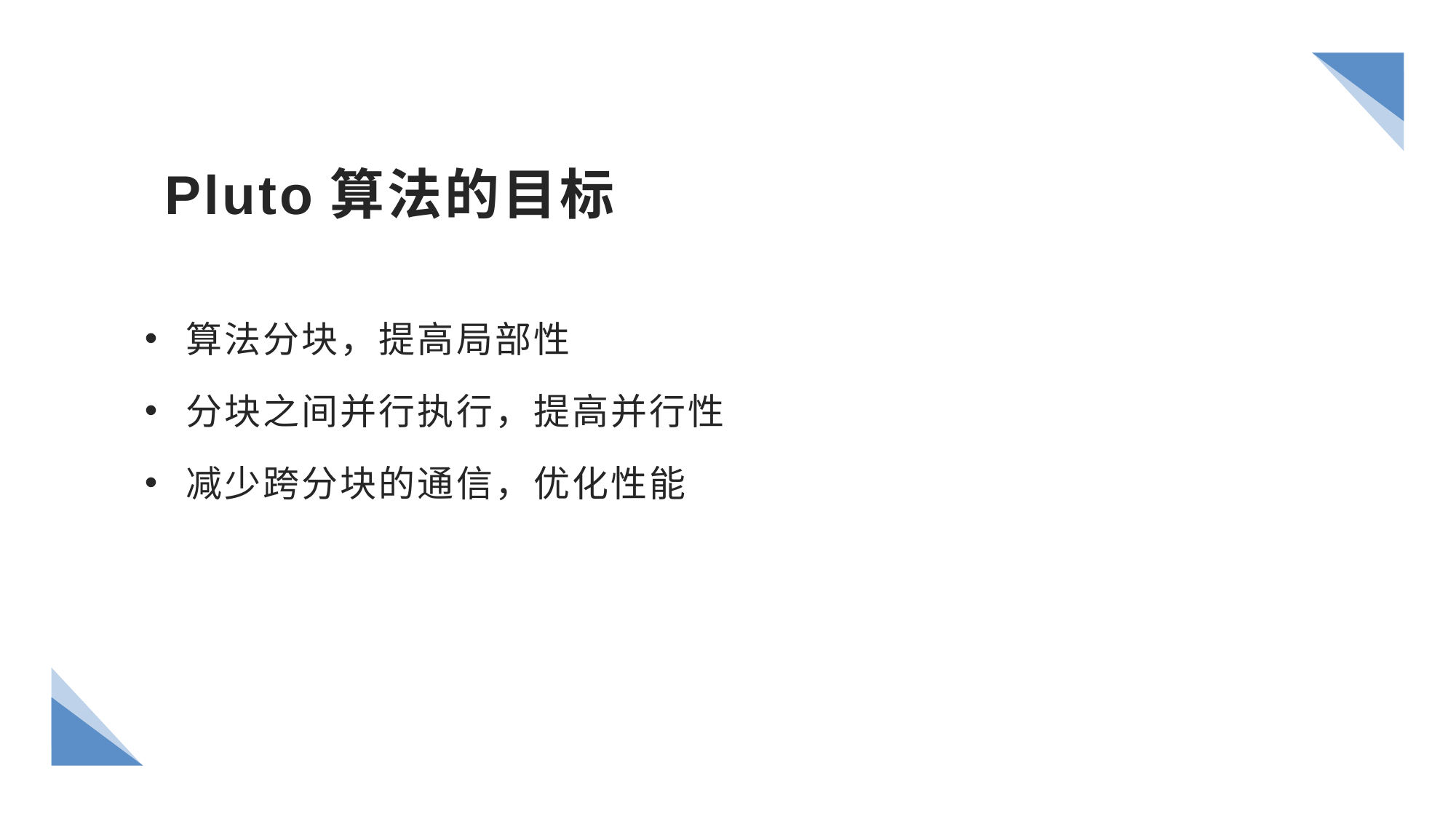

# Pluto算法的目标
算法分块，提高局部性
分块之间并行执行，提高并行性
减少跨分块的通信，优化性能